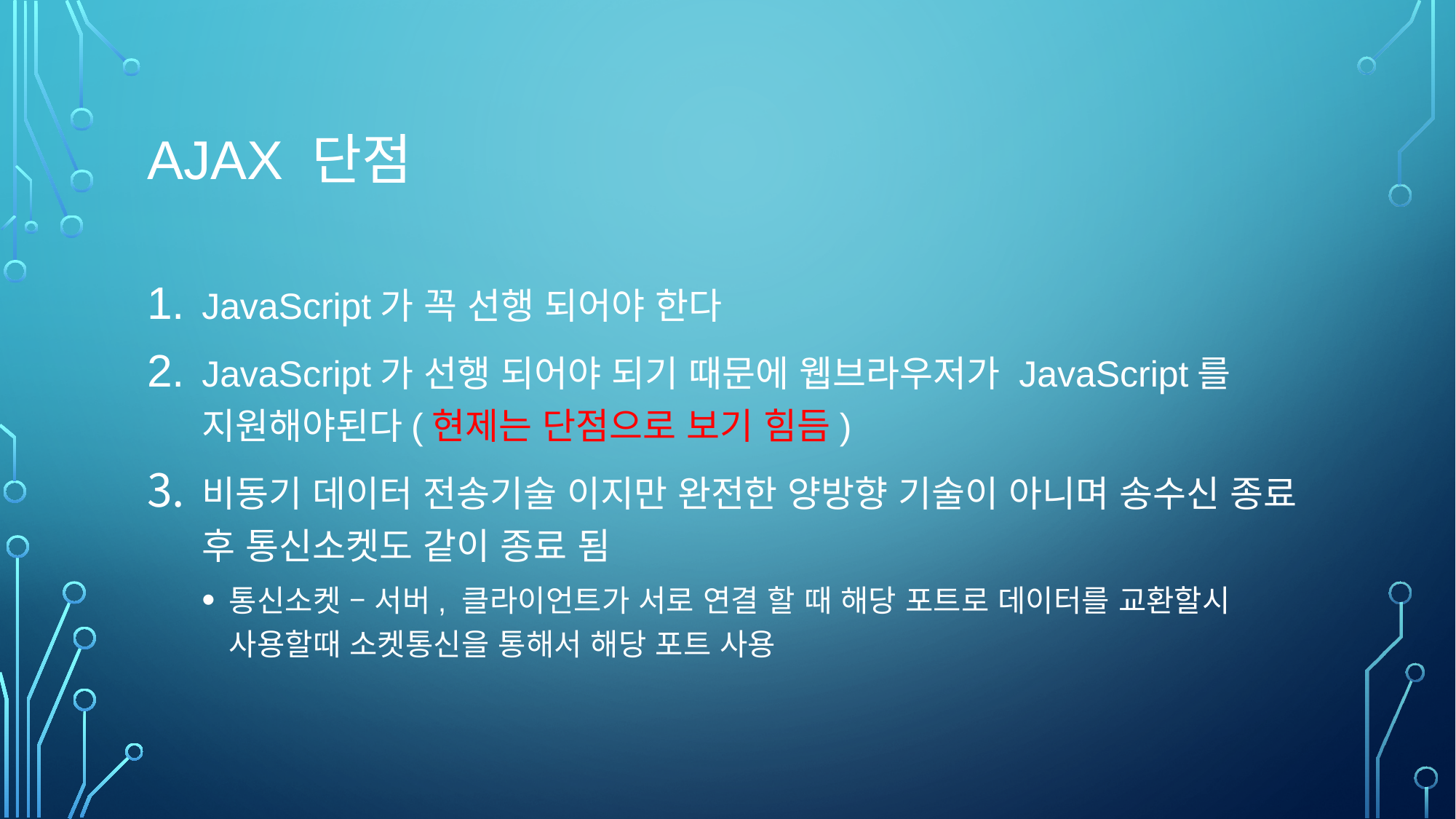

# Ajax 단점
JavaScript가 꼭 선행 되어야 한다
JavaScript가 선행 되어야 되기 때문에 웹브라우저가 JavaScript를 지원해야된다(현제는 단점으로 보기 힘듬)
비동기 데이터 전송기술 이지만 완전한 양방향 기술이 아니며 송수신 종료 후 통신소켓도 같이 종료 됨
통신소켓 – 서버, 클라이언트가 서로 연결 할 때 해당 포트로 데이터를 교환할시  사용할때 소켓통신을 통해서 해당 포트 사용